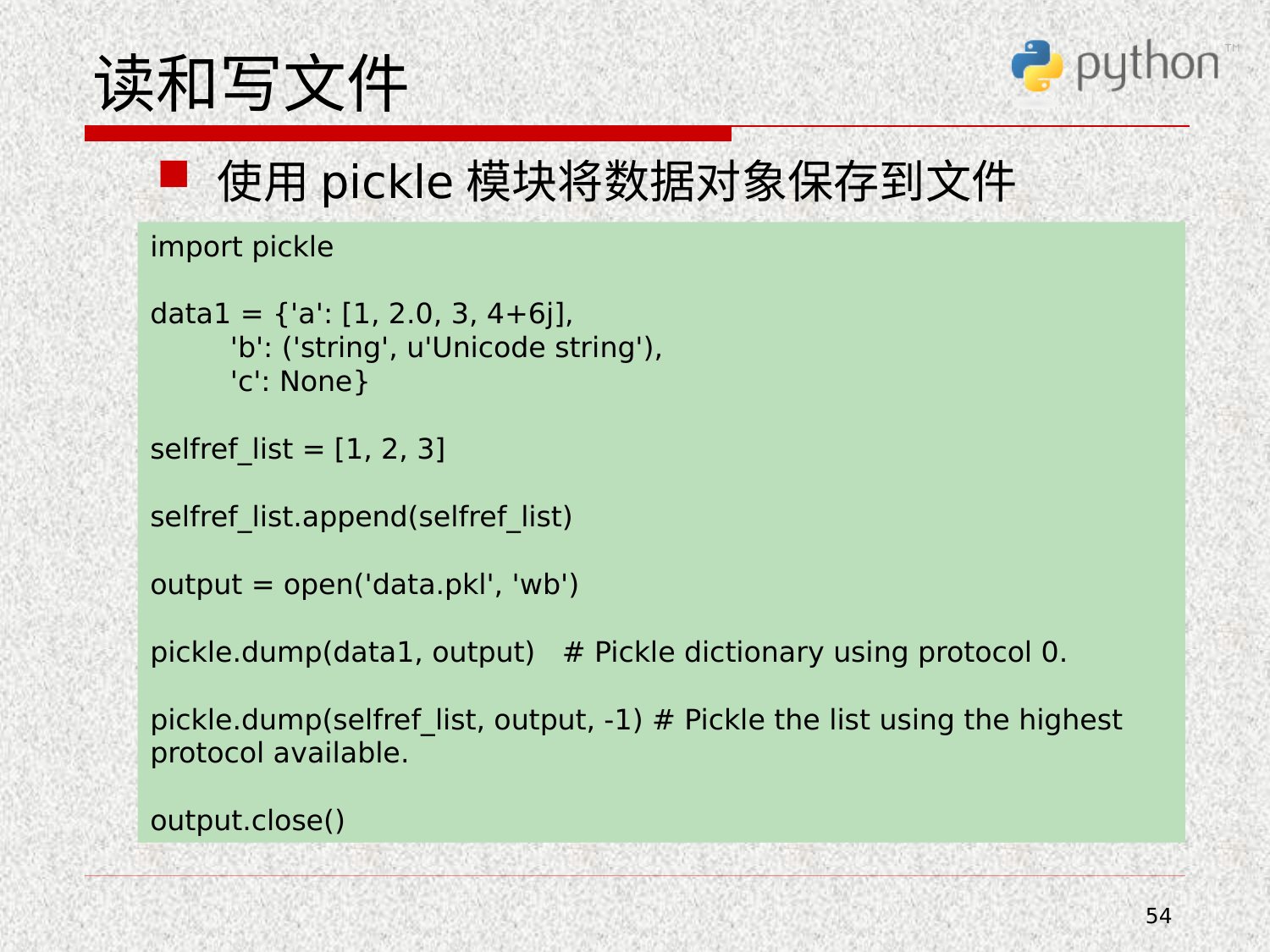

# 读和写文件
使用pickle模块将数据对象保存到文件
import pickle

data1 = {'a': [1, 2.0, 3, 4+6j],
         'b': ('string', u'Unicode string'),
         'c': None}

selfref_list = [1, 2, 3]

selfref_list.append(selfref_list)

output = open('data.pkl', 'wb')

pickle.dump(data1, output)   # Pickle dictionary using protocol 0.

pickle.dump(selfref_list, output, -1) # Pickle the list using the highest protocol available.

output.close()
54